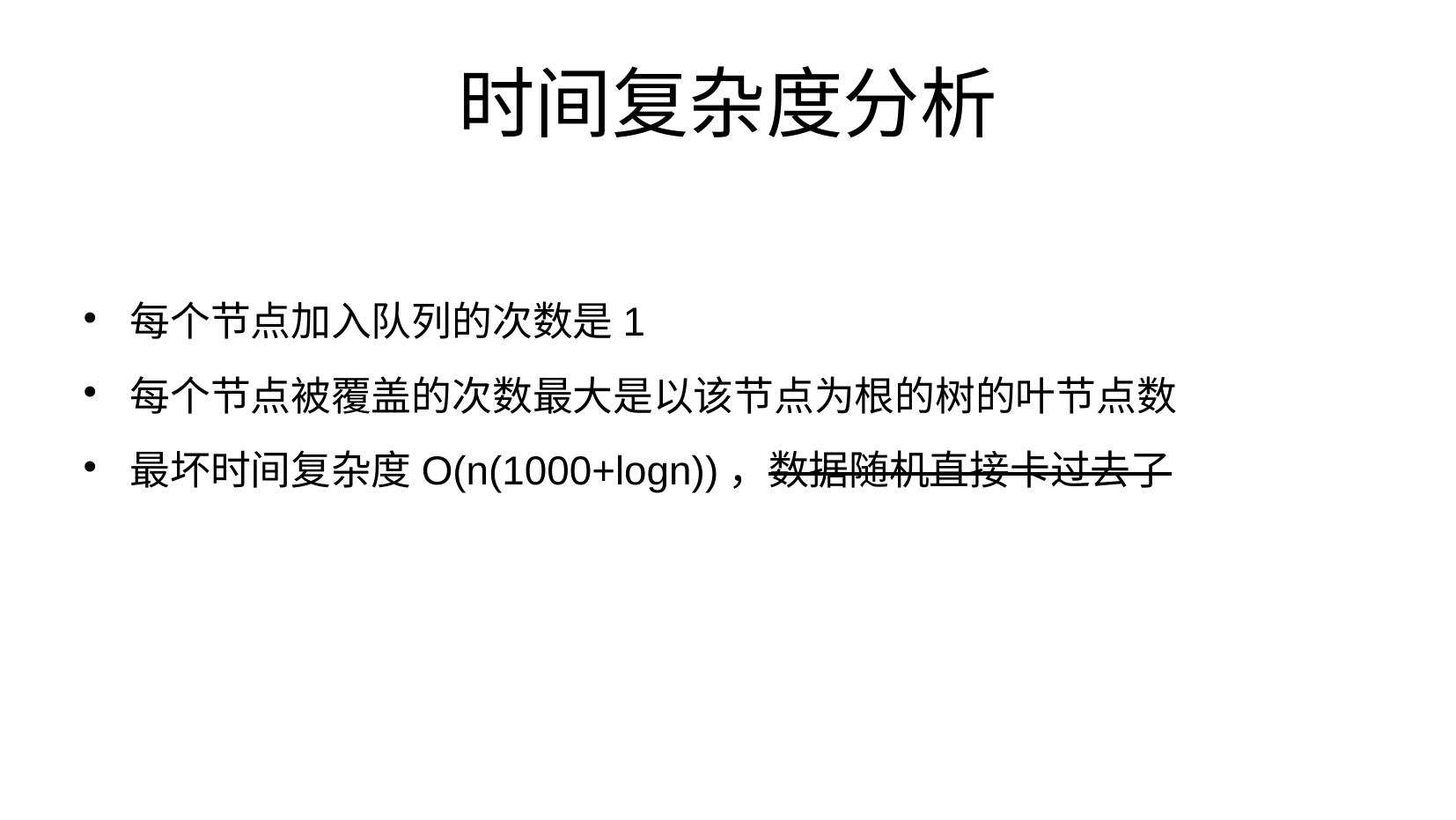

# 时间复杂度分析
每个节点加入队列的次数是1
每个节点被覆盖的次数最大是以该节点为根的树的叶节点数
最坏时间复杂度O(n(1000+logn))，数据随机直接卡过去了